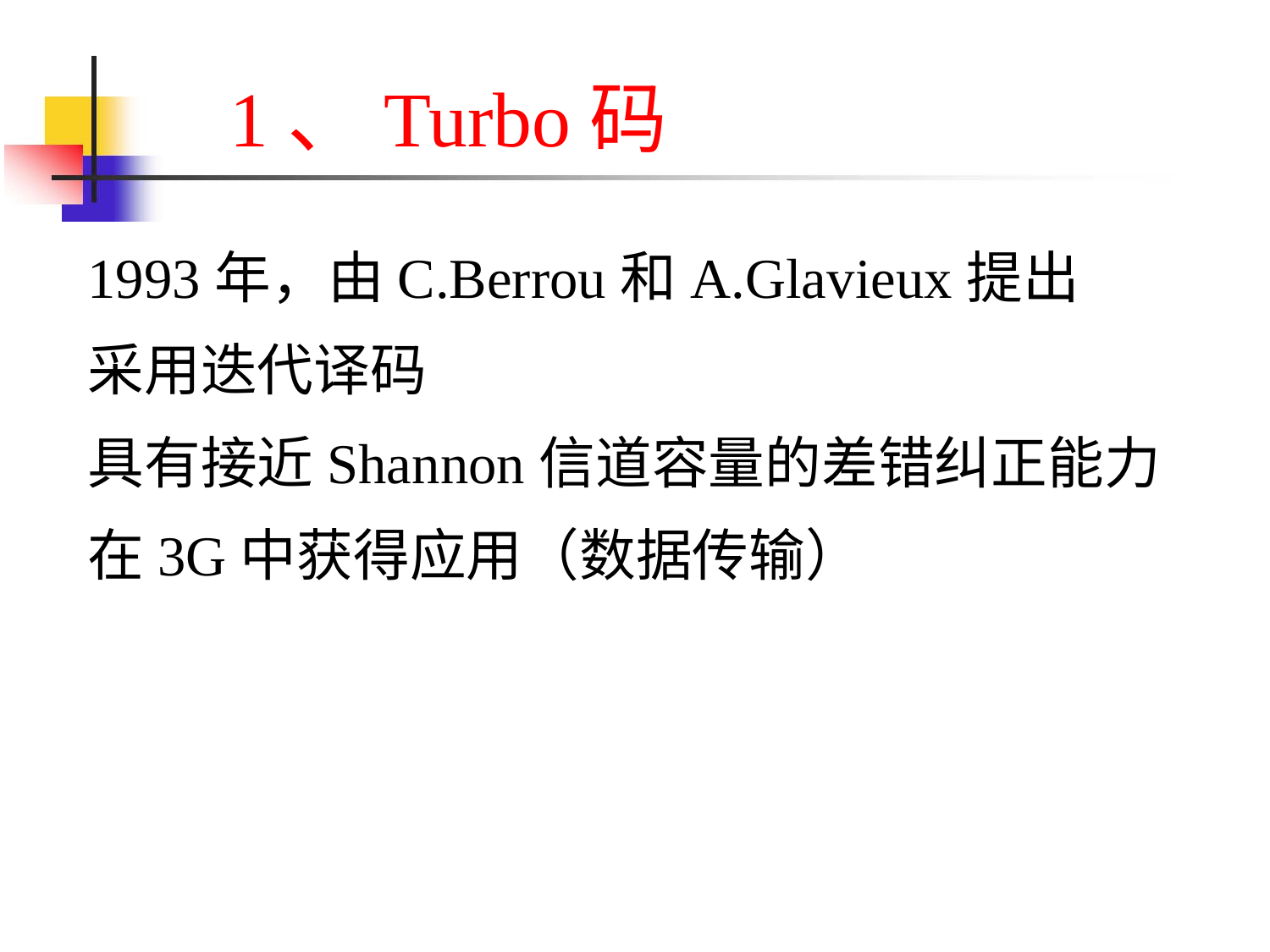

# 1、Turbo码
1993年，由C.Berrou和A.Glavieux提出
采用迭代译码
具有接近Shannon信道容量的差错纠正能力
在3G中获得应用（数据传输）